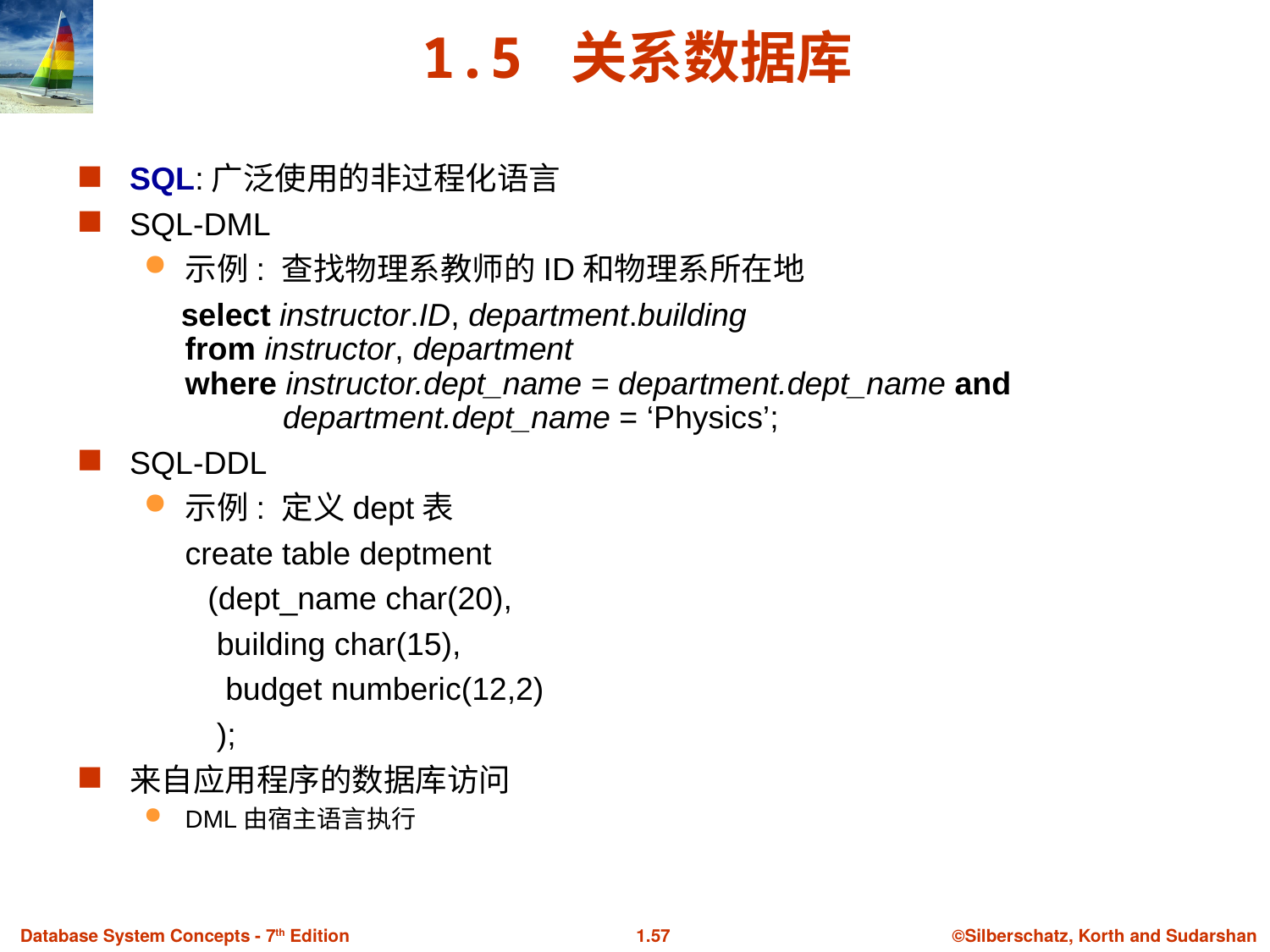

1.5 关系数据库
SQL:广泛使用的非过程化语言
SQL-DML
示例: 查找物理系教师的ID和物理系所在地
    select instructor.ID, department.building
from instructor, department
where instructor.dept_name = department.dept_name and
           department.dept_name = ‘Physics’;
SQL-DDL
示例: 定义dept表
	create table deptment
       (dept_name char(20),
        building char(15),
         budget numberic(12,2)
        );
来自应用程序的数据库访问
DML由宿主语言执行